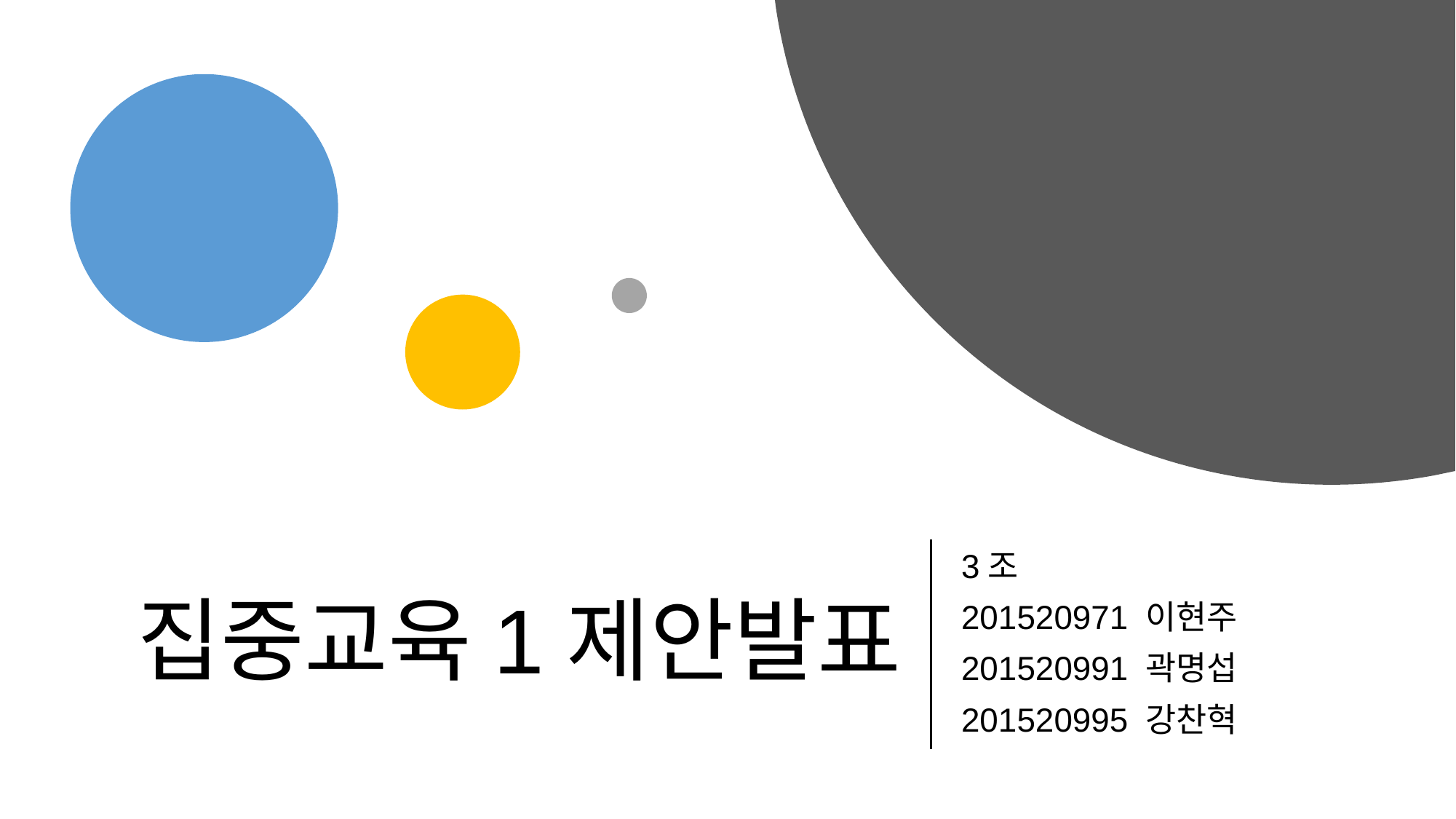

# 집중교육1제안발표
3조
201520971 이현주
201520991 곽명섭
201520995 강찬혁